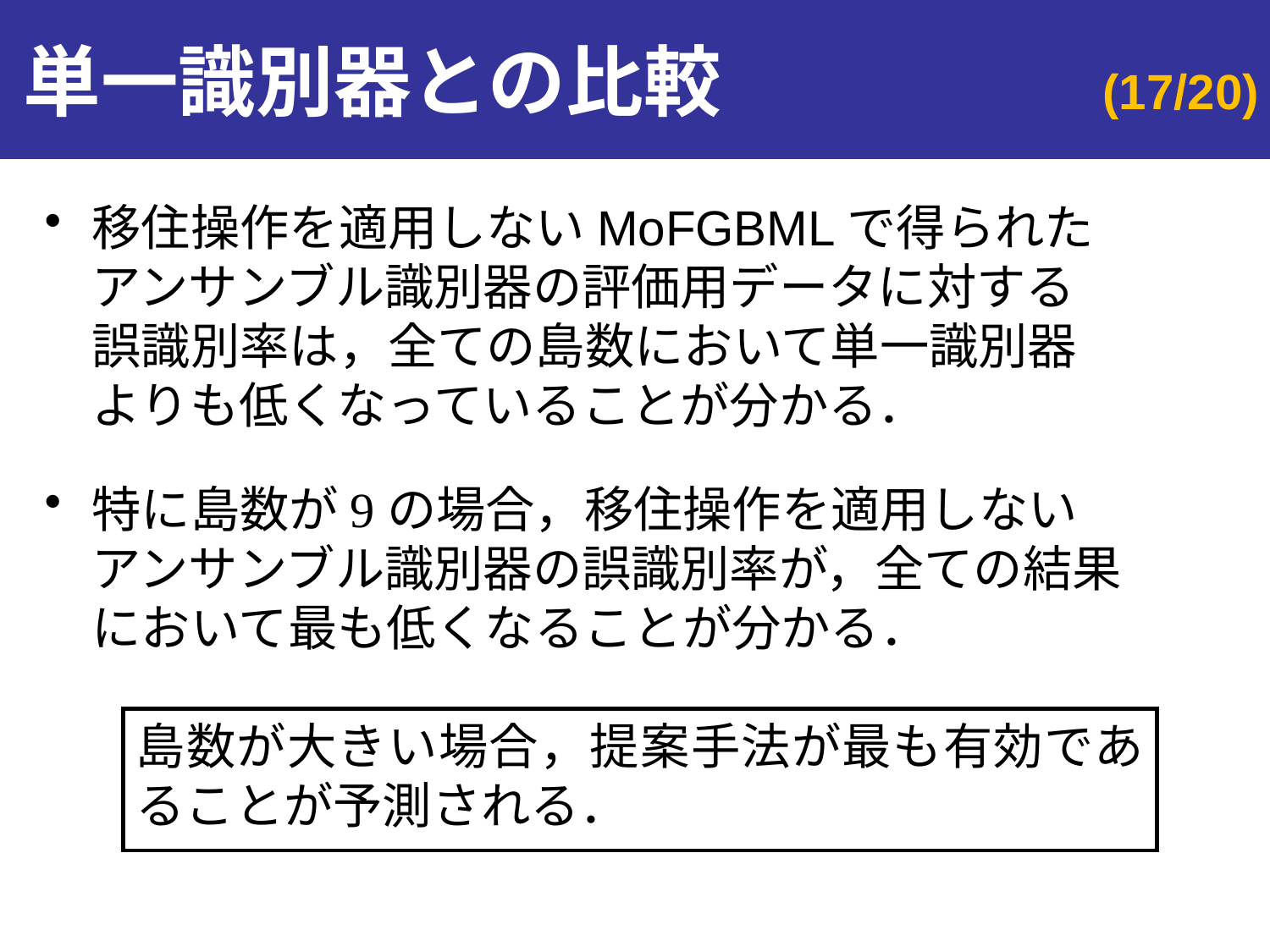

# 単一識別器との比較
移住操作を適用しないMoFGBMLで得られた
アンサンブル識別器の評価用データに対する
誤識別率は，全ての島数において単一識別器
よりも低くなっていることが分かる．

特に島数が9の場合，移住操作を適用しない
アンサンブル識別器の誤識別率が，全ての結果
において最も低くなることが分かる．
島数が大きい場合，提案手法が最も有効であることが予測される．